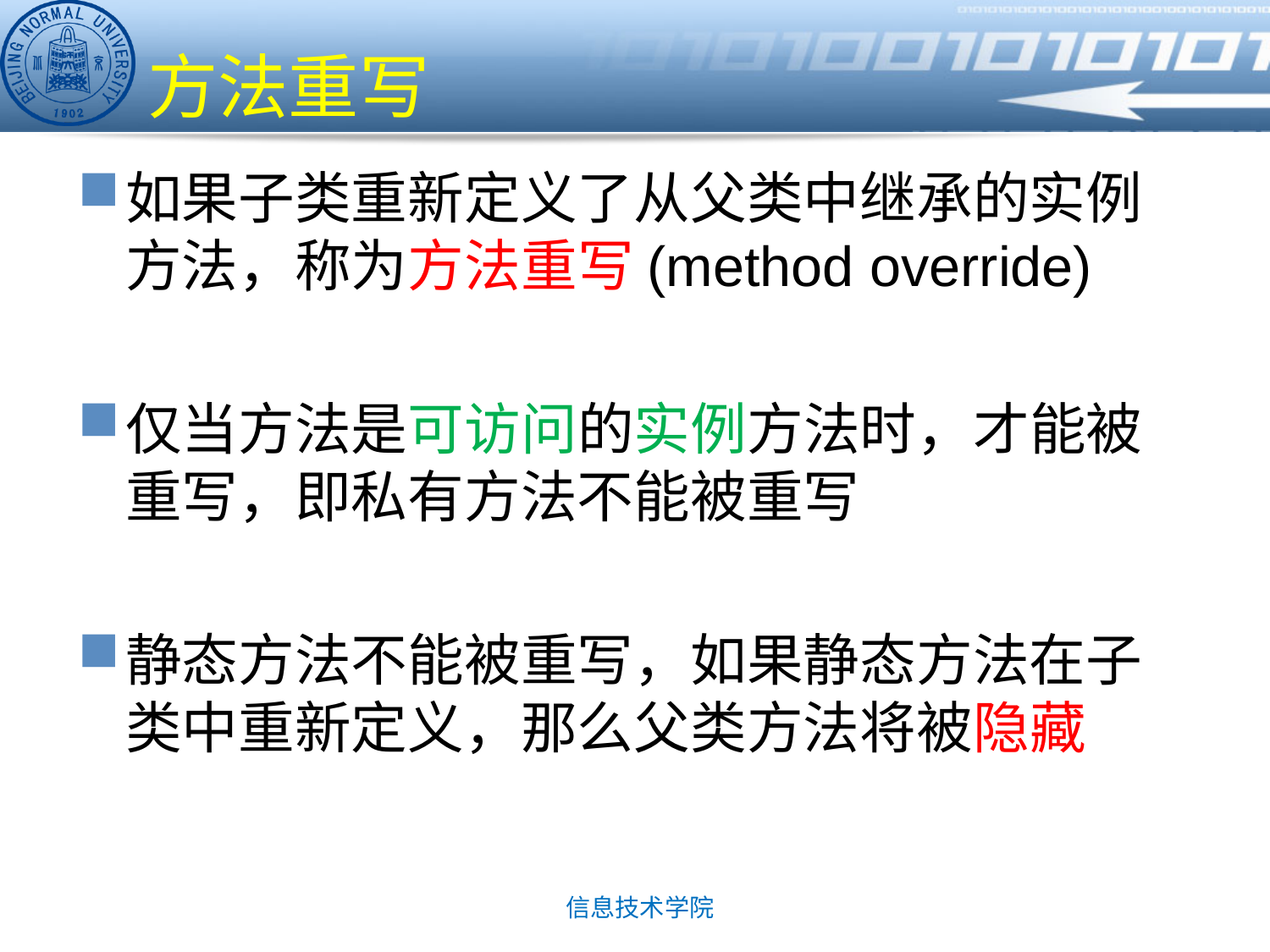

# 方法重写
如果子类重新定义了从父类中继承的实例方法，称为方法重写(method override)

仅当方法是可访问的实例方法时，才能被重写，即私有方法不能被重写

静态方法不能被重写，如果静态方法在子类中重新定义，那么父类方法将被隐藏
15